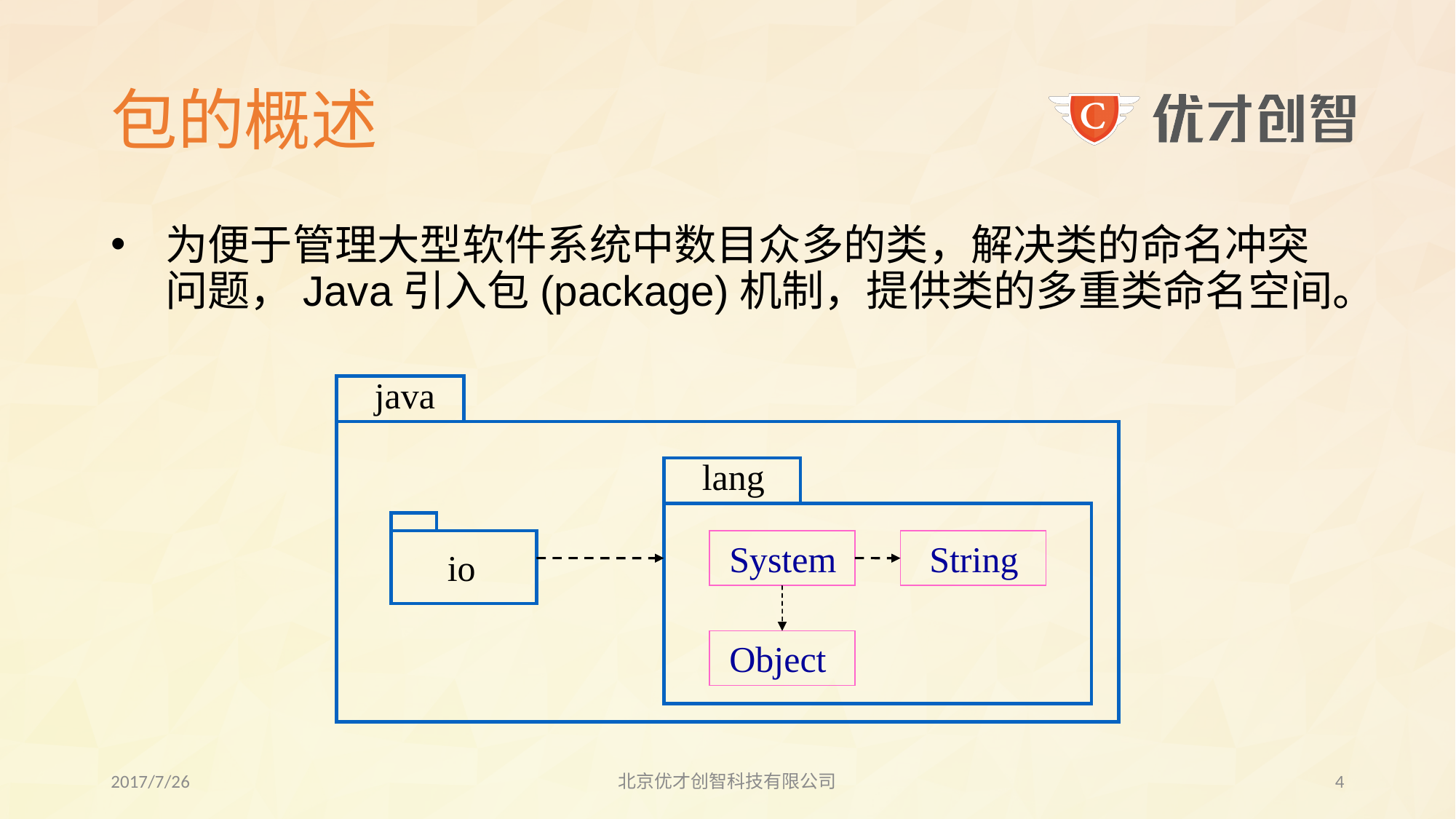

# 包的概述
为便于管理大型软件系统中数目众多的类，解决类的命名冲突问题，Java引入包(package)机制，提供类的多重类命名空间。
   java

   lang

 System
  String
     io

 Object
2017/7/26
北京优才创智科技有限公司
4